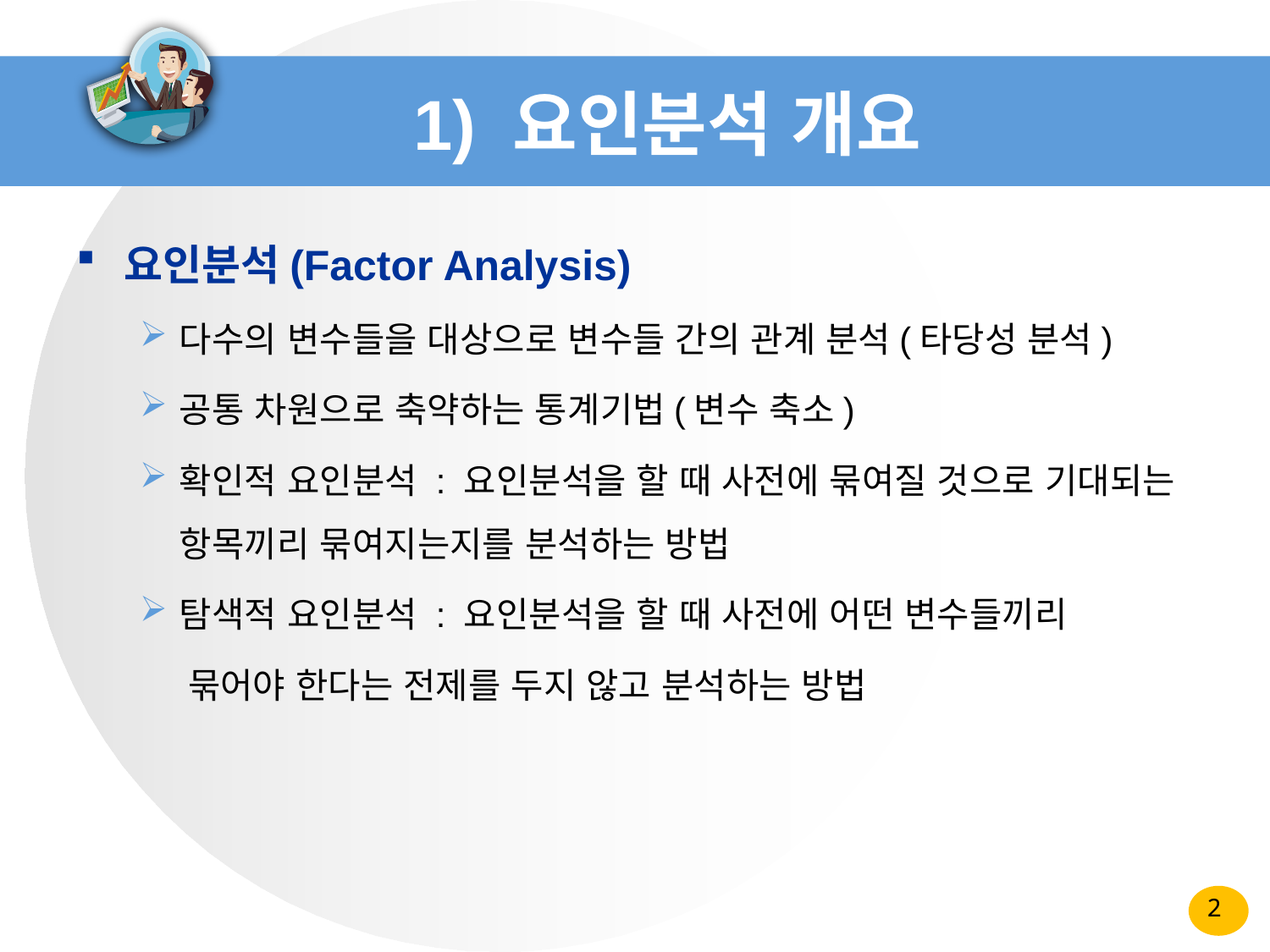

# 1) 요인분석 개요
요인분석(Factor Analysis)
다수의 변수들을 대상으로 변수들 간의 관계 분석(타당성 분석)
공통 차원으로 축약하는 통계기법(변수 축소)
확인적 요인분석 : 요인분석을 할 때 사전에 묶여질 것으로 기대되는 항목끼리 묶여지는지를 분석하는 방법
탐색적 요인분석 : 요인분석을 할 때 사전에 어떤 변수들끼리
    묶어야 한다는 전제를 두지 않고 분석하는 방법
2